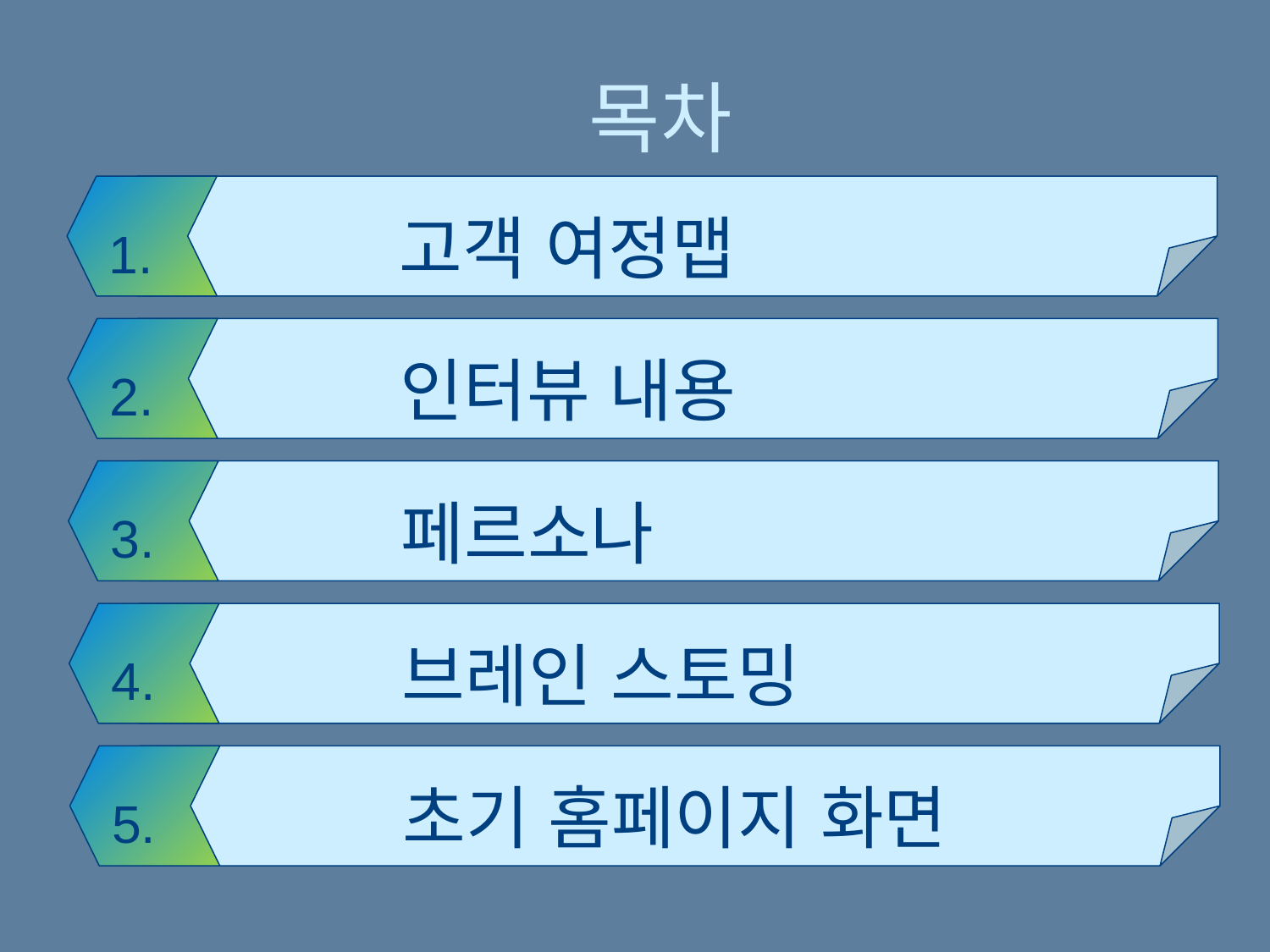

# 목차

1.

고객 여정맵

2.

인터뷰 내용

3.

페르소나

4.

브레인 스토밍

5.

초기 홈페이지 화면